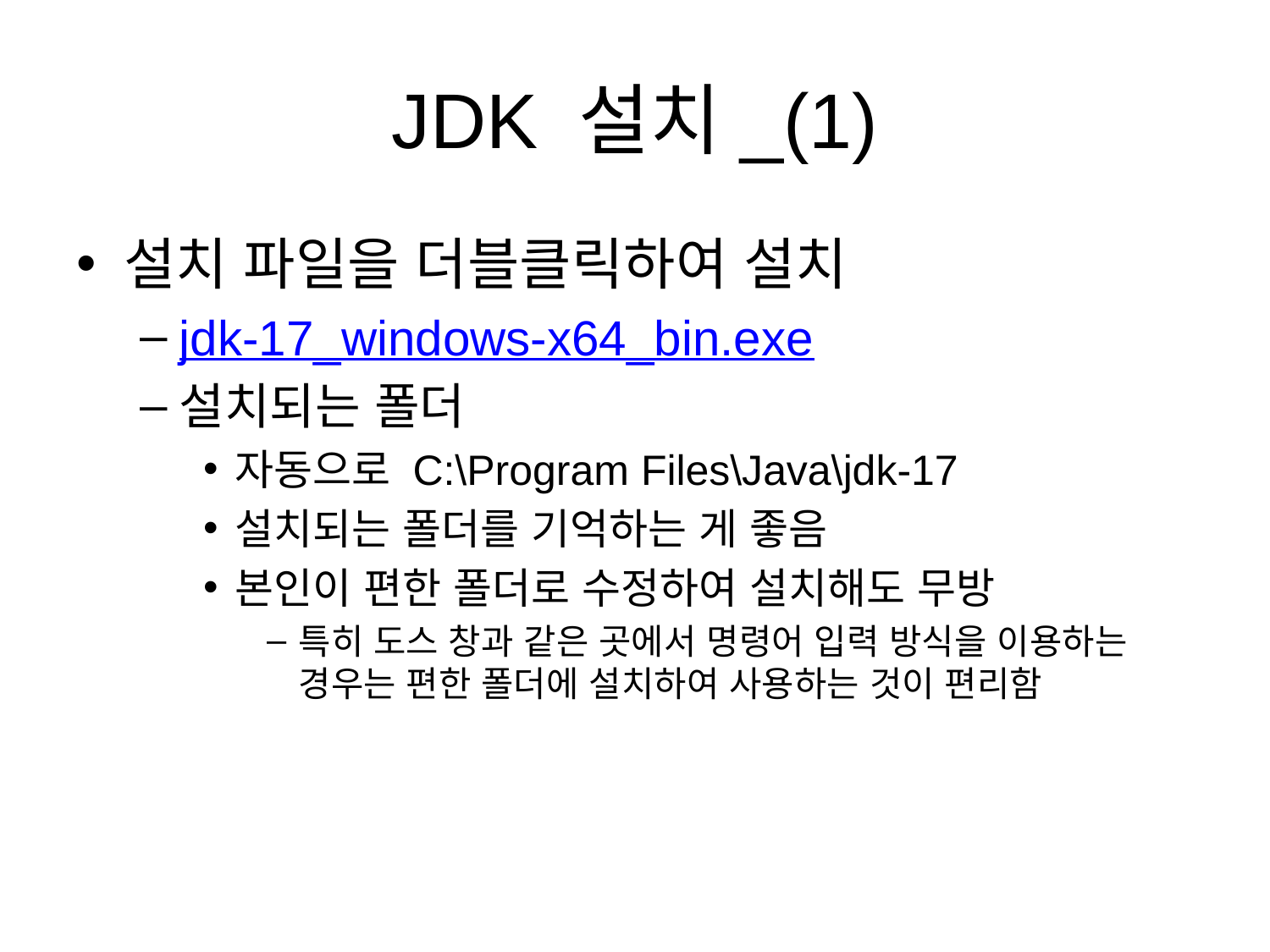

# JDK 설치_(1)
설치 파일을 더블클릭하여 설치
jdk-17_windows-x64_bin.exe
설치되는 폴더
자동으로 C:\Program Files\Java\jdk-17
설치되는 폴더를 기억하는 게 좋음
본인이 편한 폴더로 수정하여 설치해도 무방
특히 도스 창과 같은 곳에서 명령어 입력 방식을 이용하는 경우는 편한 폴더에 설치하여 사용하는 것이 편리함